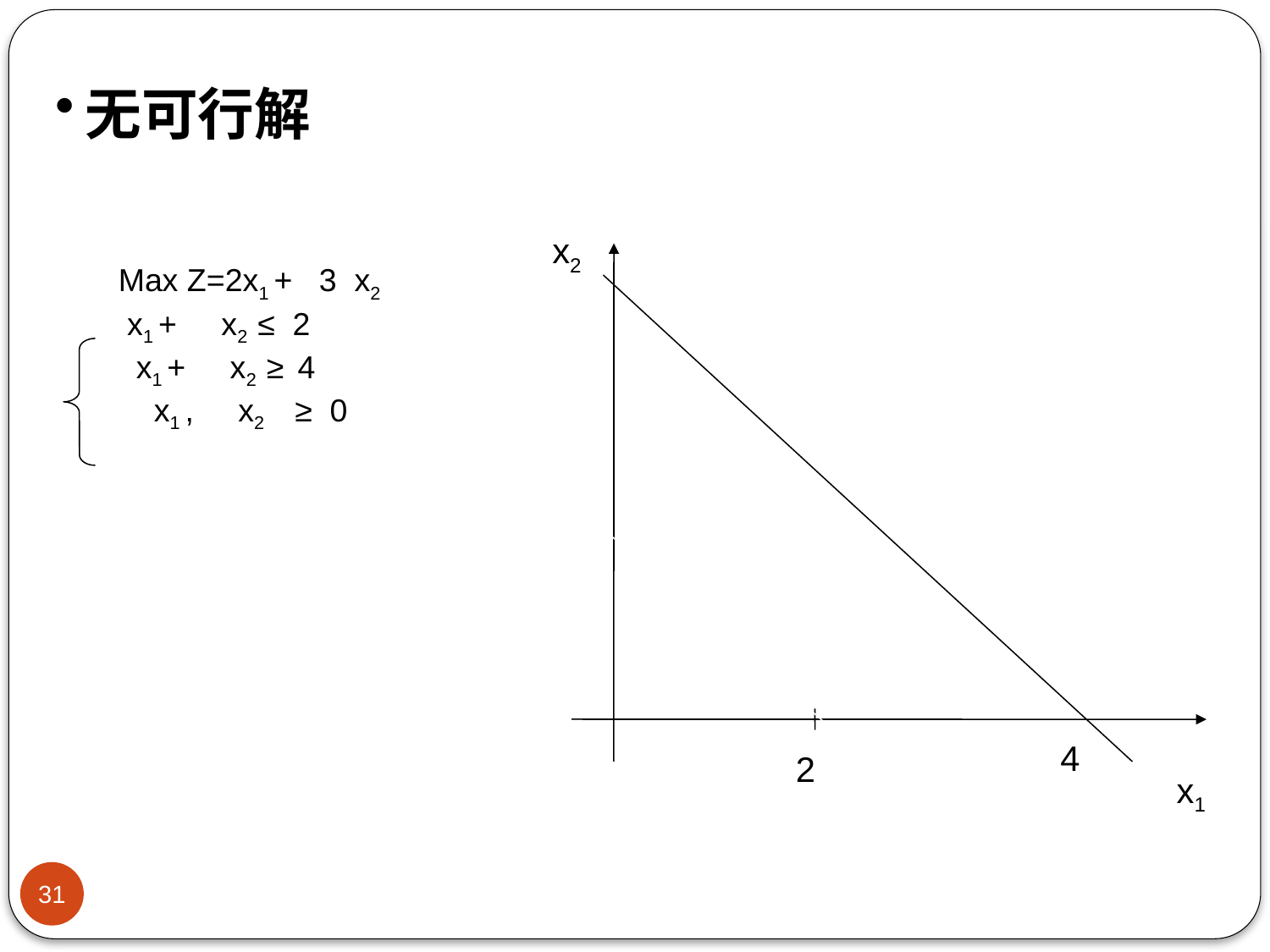

# 无可行解
x2

4
2
x1
Max Z=2x1 +   3  x2
 x1 +     x2  ≤  2
  x1 +     x2  ≥  4
    x1 ,     x2      ≥  0

31